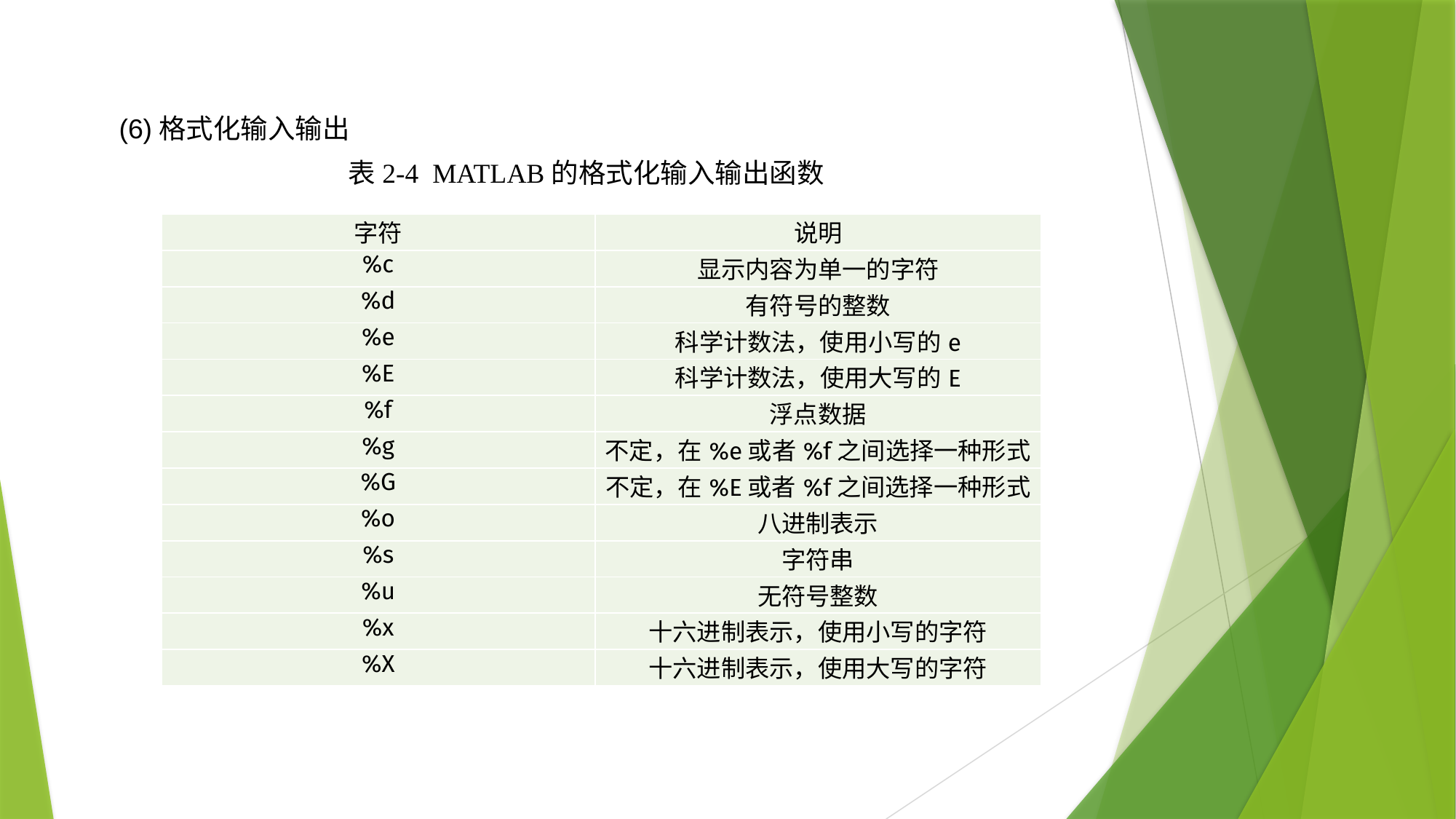

(6)格式化输入输出
表2-4  MATLAB的格式化输入输出函数
| 字符 | 说明 |
| --- | --- |
| %c | 显示内容为单一的字符 |
| %d | 有符号的整数 |
| %e | 科学计数法，使用小写的e |
| %E | 科学计数法，使用大写的E |
| %f | 浮点数据 |
| %g | 不定，在%e或者%f之间选择一种形式 |
| %G | 不定，在%E或者%f之间选择一种形式 |
| %o | 八进制表示 |
| %s | 字符串 |
| %u | 无符号整数 |
| %x | 十六进制表示，使用小写的字符 |
| %X | 十六进制表示，使用大写的字符 |